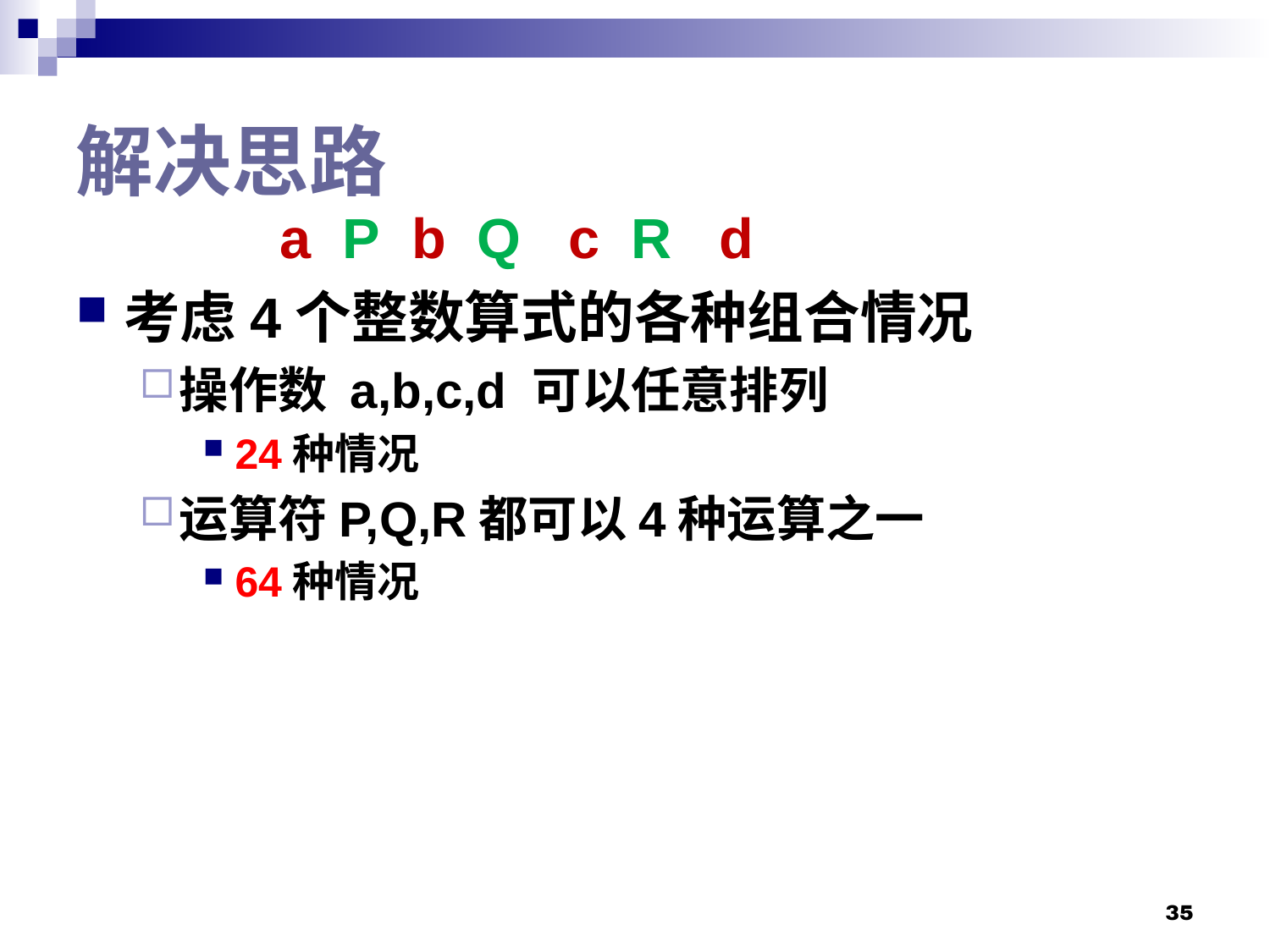

# 解决思路
             a  P  b  Q   c  R   d
考虑4个整数算式的各种组合情况
操作数 a,b,c,d 可以任意排列
24种情况
运算符P,Q,R都可以4种运算之一
64种情况

35